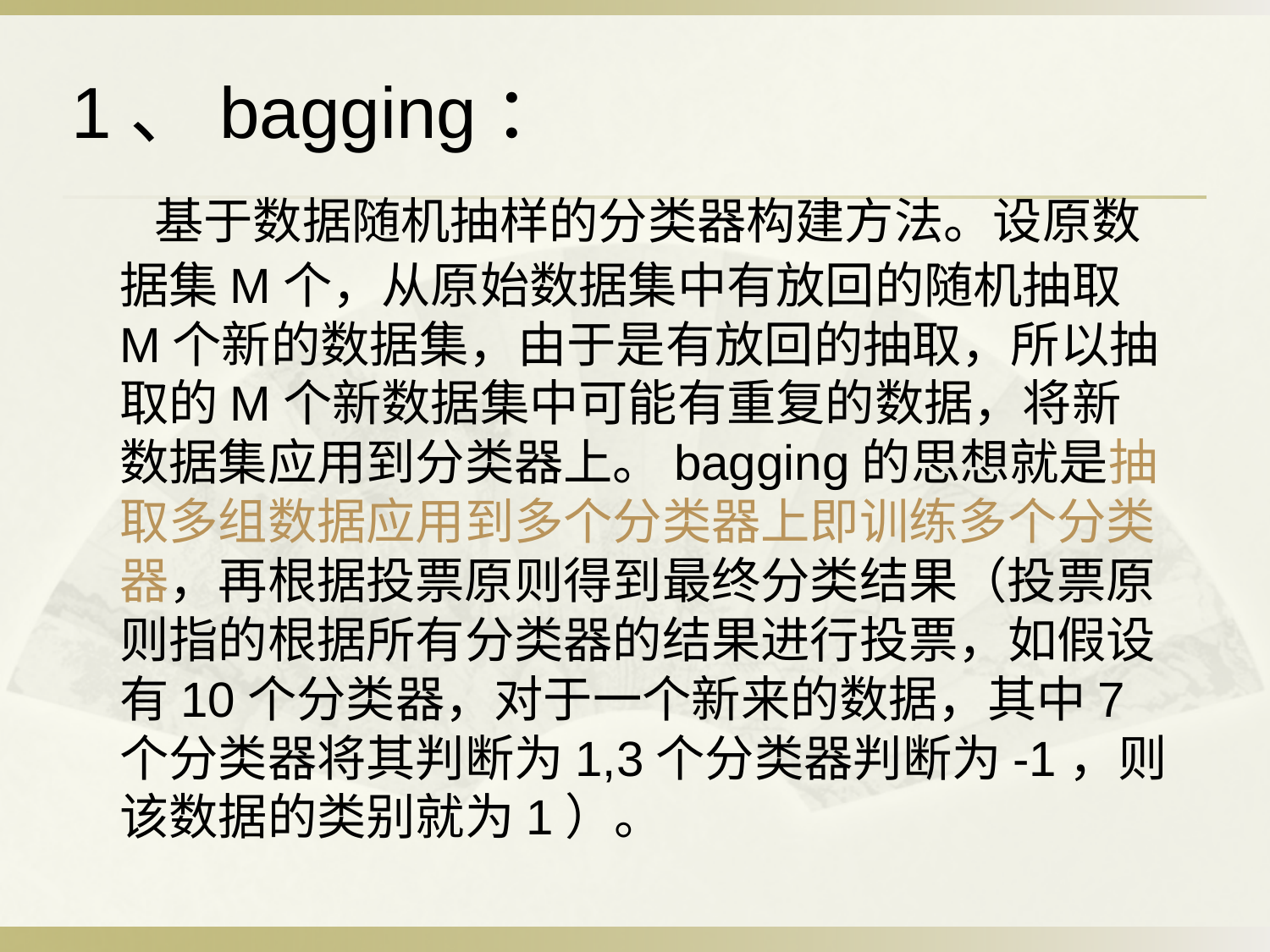

1、bagging：
    基于数据随机抽样的分类器构建方法。设原数据集M个，从原始数据集中有放回的随机抽取M个新的数据集，由于是有放回的抽取，所以抽取的M个新数据集中可能有重复的数据，将新数据集应用到分类器上。bagging的思想就是抽取多组数据应用到多个分类器上即训练多个分类器，再根据投票原则得到最终分类结果（投票原则指的根据所有分类器的结果进行投票，如假设有10个分类器，对于一个新来的数据，其中7个分类器将其判断为1,3个分类器判断为-1，则该数据的类别就为1）。